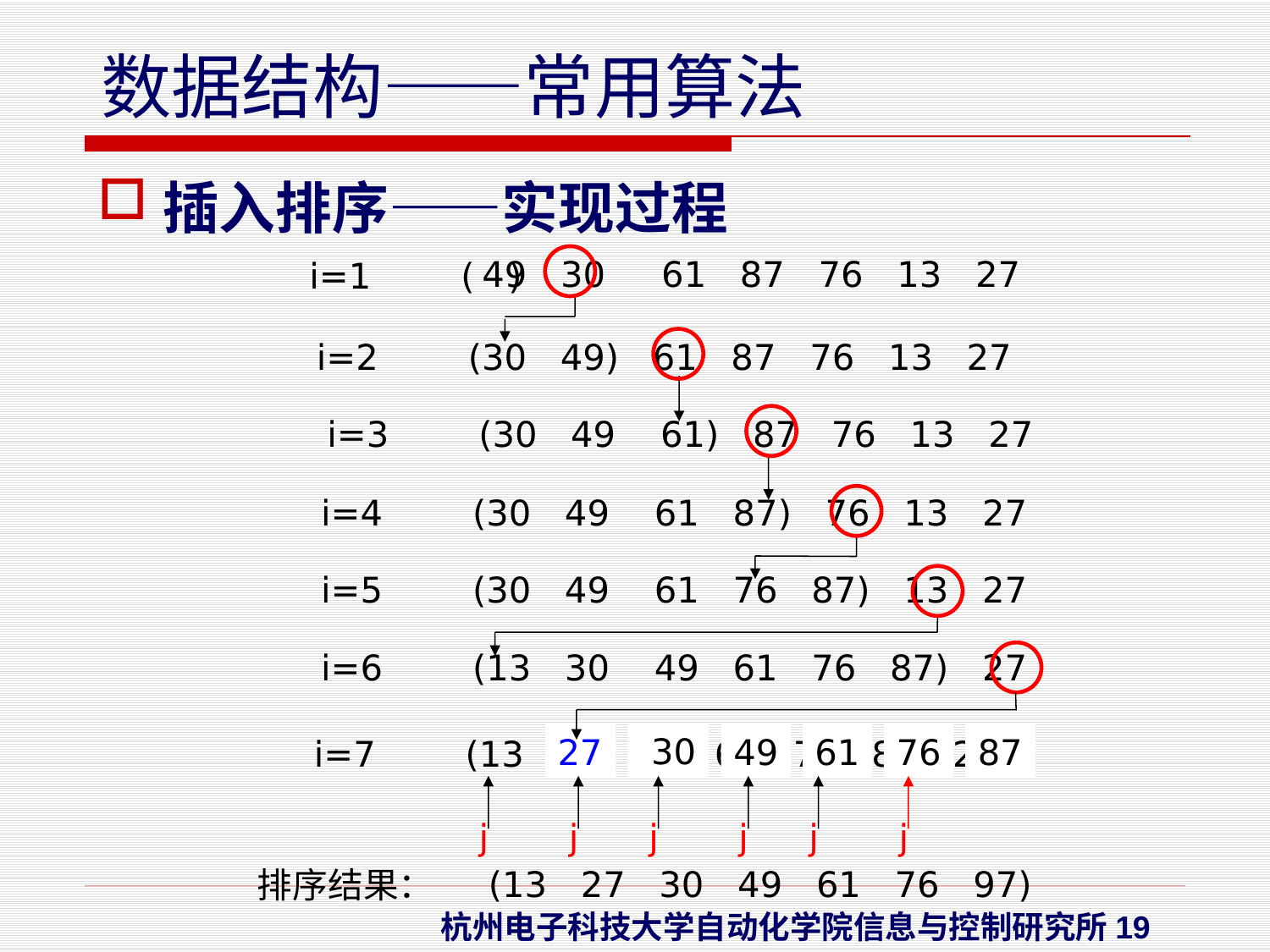

插入排序——实现过程
49   30     61   87   76   13   27

i=1        (   )

i=2        (30   49)   61   87   76   13   27

i=3        (30   49    61)   87   76   13   27

i=4        (30   49    61   87)   76   13   27

i=5        (30   49    61   76   87)   13   27

i=6        (13   30    49   61   76   87)   27

 30
27
49
61
76
87
i=7        (13   30   49   61   76   87)  27

j

j

j

j

j

j
              (13   27   30   49   61   76   97)
排序结果：